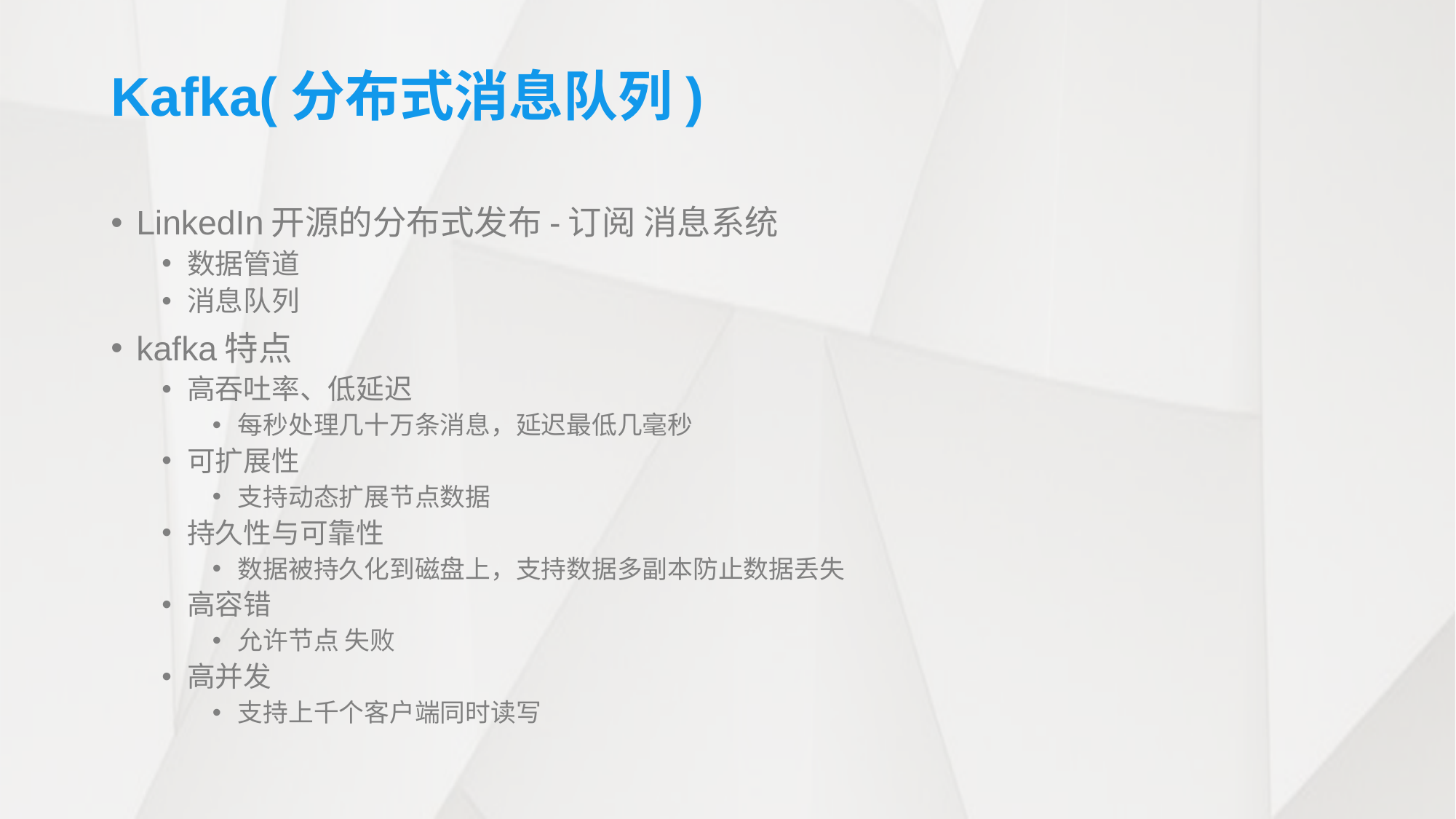

# Kafka(分布式消息队列)
LinkedIn开源的分布式发布-订阅 消息系统
数据管道
消息队列
kafka特点
高吞吐率、低延迟
每秒处理几十万条消息，延迟最低几毫秒
可扩展性
支持动态扩展节点数据
持久性与可靠性
数据被持久化到磁盘上，支持数据多副本防止数据丢失
高容错
允许节点 失败
高并发
支持上千个客户端同时读写